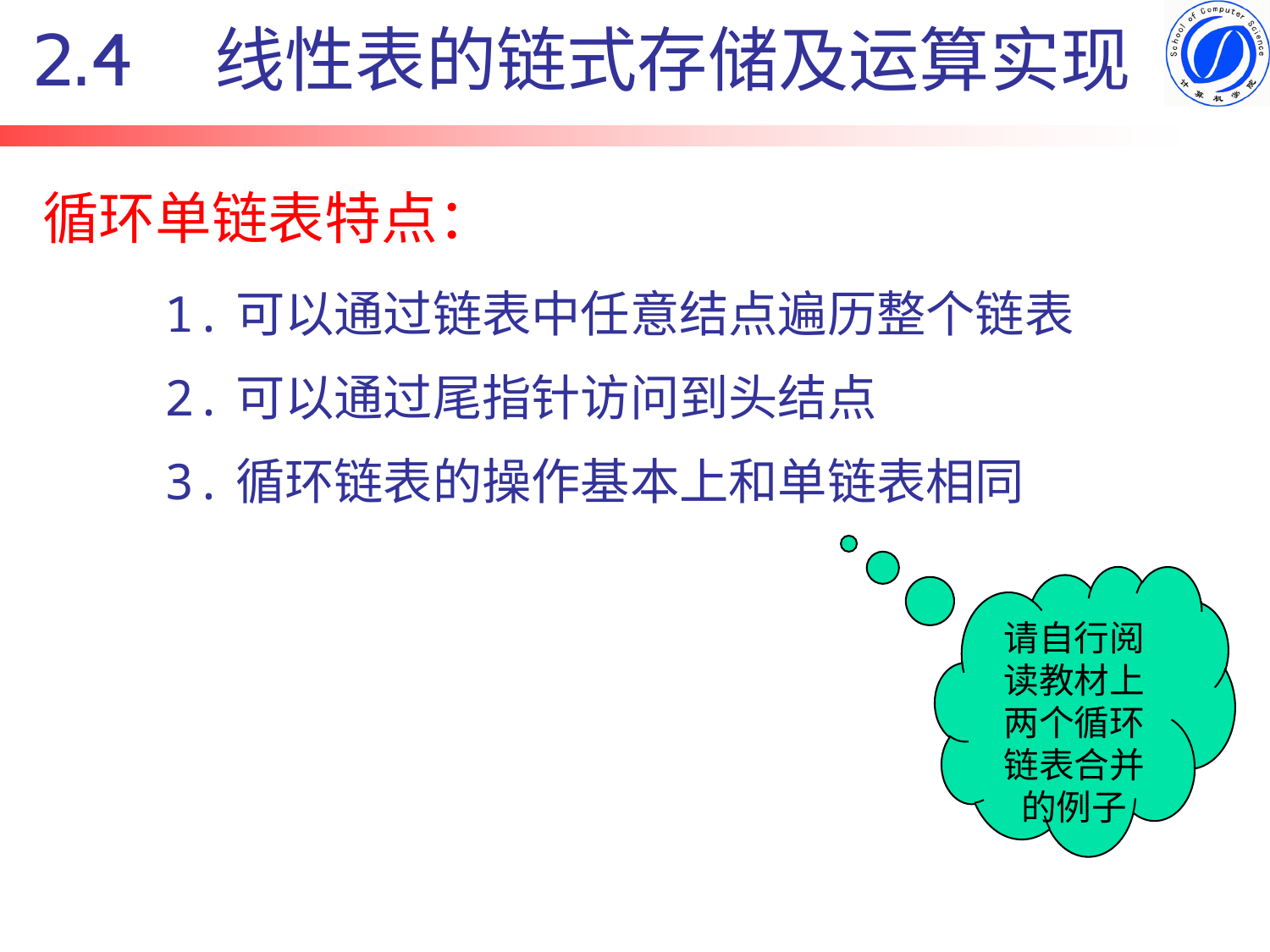

2.4   线性表的链式存储及运算实现
循环单链表特点：
    1.可以通过链表中任意结点遍历整个链表
    2.可以通过尾指针访问到头结点
    3.循环链表的操作基本上和单链表相同
请自行阅读教材上两个循环链表合并的例子